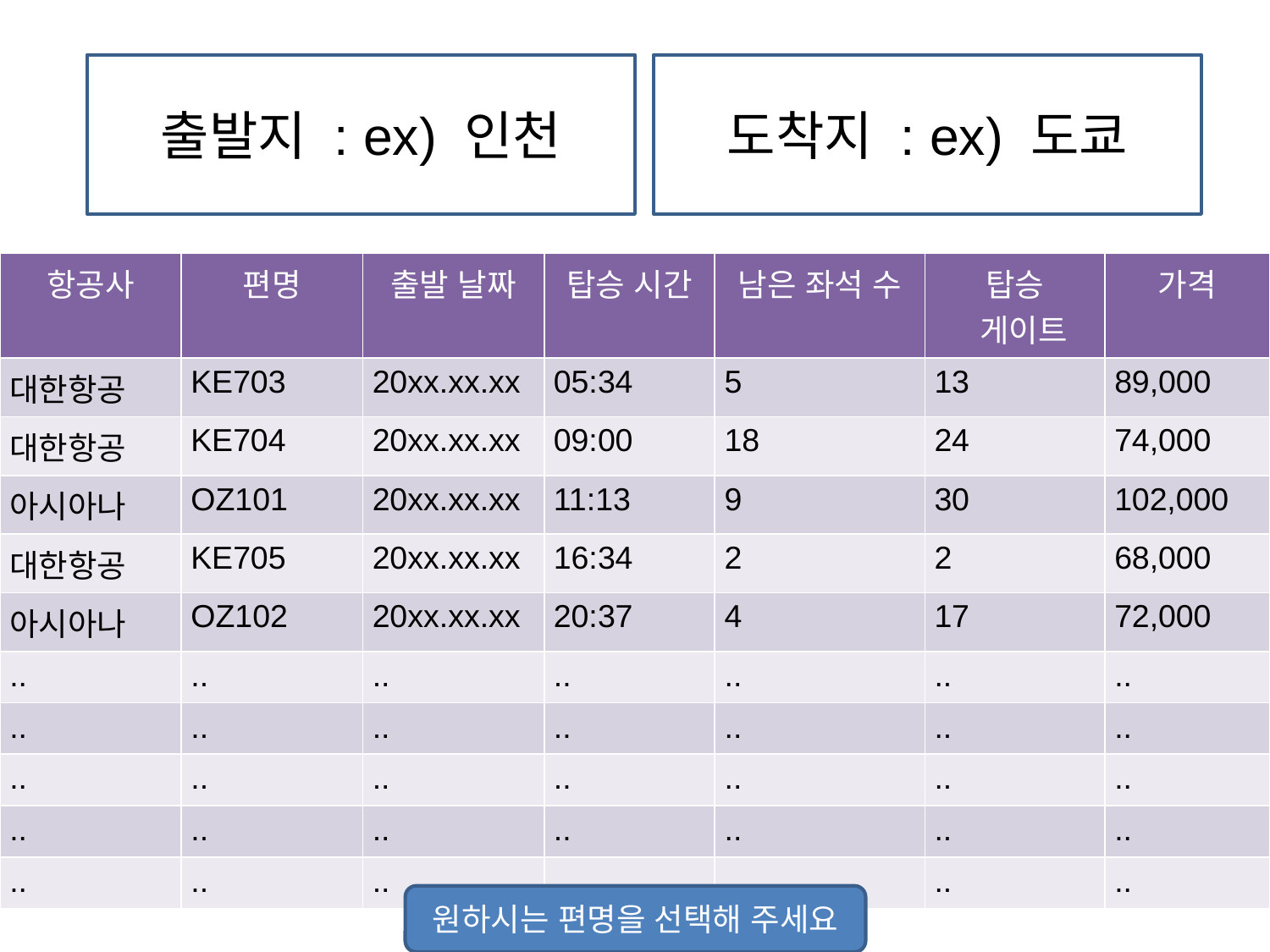

출발지 : ex) 인천
도착지 : ex) 도쿄
| 항공사 | 편명 | 출발 날짜 | 탑승 시간 | 남은 좌석 수 | 탑승 게이트 | 가격 |
| --- | --- | --- | --- | --- | --- | --- |
| 대한항공 | KE703 | 20xx.xx.xx | 05:34 | 5 | 13 | 89,000 |
| 대한항공 | KE704 | 20xx.xx.xx | 09:00 | 18 | 24 | 74,000 |
| 아시아나 | OZ101 | 20xx.xx.xx | 11:13 | 9 | 30 | 102,000 |
| 대한항공 | KE705 | 20xx.xx.xx | 16:34 | 2 | 2 | 68,000 |
| 아시아나 | OZ102 | 20xx.xx.xx | 20:37 | 4 | 17 | 72,000 |
| .. | .. | .. | .. | .. | .. | .. |
| .. | .. | .. | .. | .. | .. | .. |
| .. | .. | .. | .. | .. | .. | .. |
| .. | .. | .. | .. | .. | .. | .. |
| .. | .. | .. | .. | .. | .. | .. |
원하시는 편명을 선택해 주세요